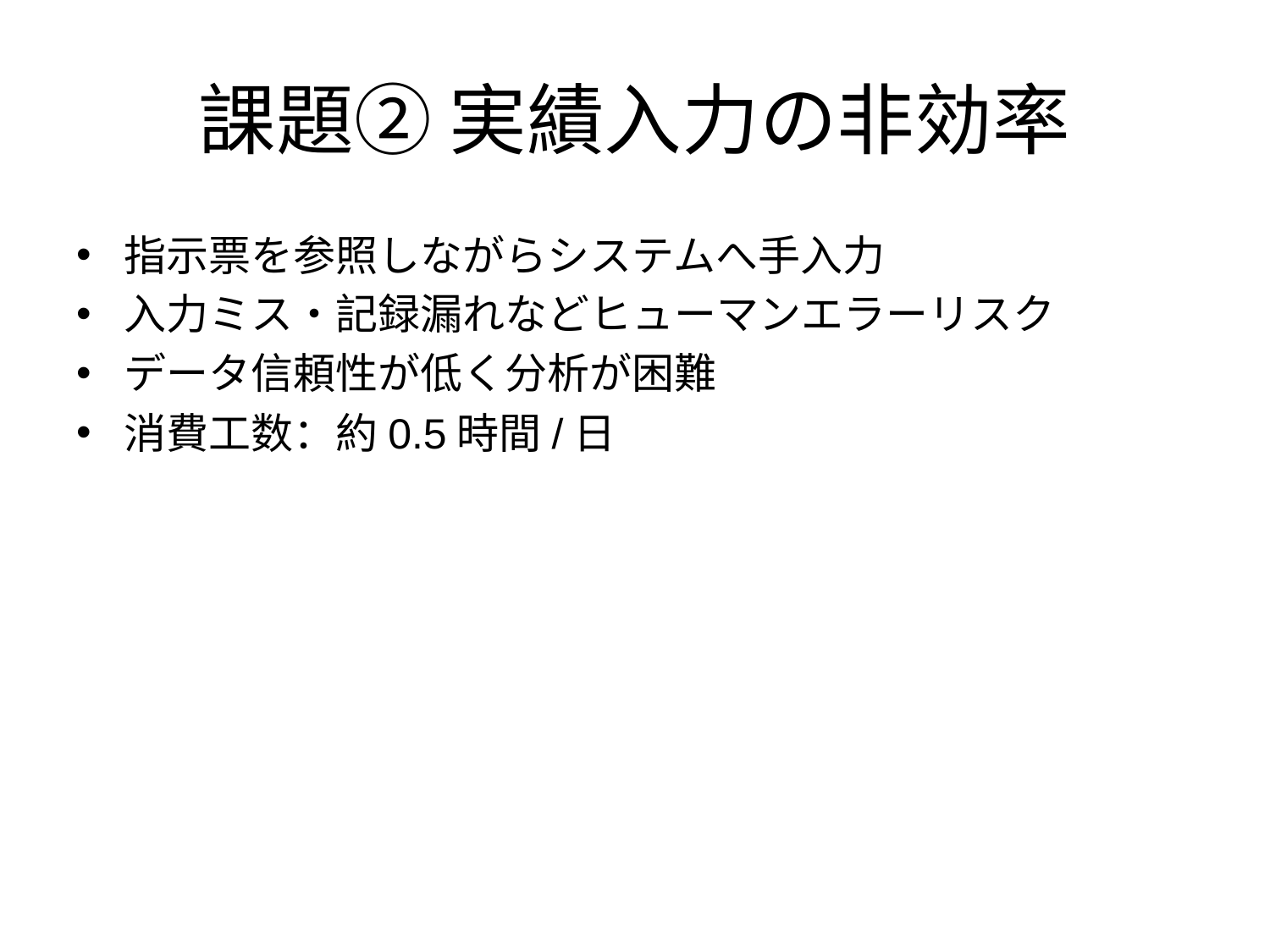

# 課題② 実績入力の非効率
指示票を参照しながらシステムへ手入力
入力ミス・記録漏れなどヒューマンエラーリスク
データ信頼性が低く分析が困難
消費工数：約0.5時間/日